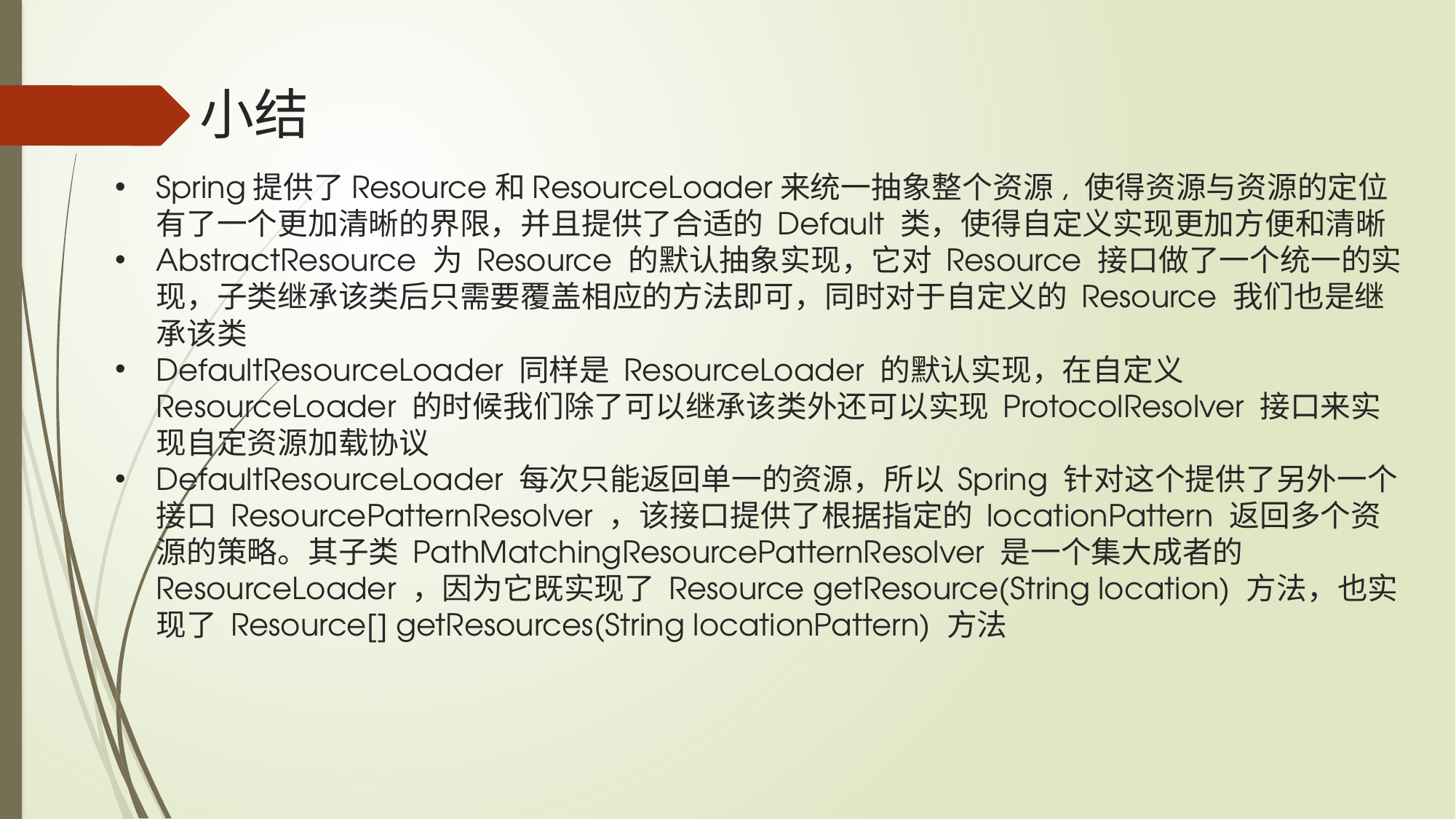

小结
Spring提供了Resource和ResourceLoader来统一抽象整个资源, 使得资源与资源的定位有了一个更加清晰的界限，并且提供了合适的 Default 类，使得自定义实现更加方便和清晰
AbstractResource 为 Resource 的默认抽象实现，它对 Resource 接口做了一个统一的实现，子类继承该类后只需要覆盖相应的方法即可，同时对于自定义的 Resource 我们也是继承该类
DefaultResourceLoader 同样是 ResourceLoader 的默认实现，在自定义 ResourceLoader 的时候我们除了可以继承该类外还可以实现 ProtocolResolver 接口来实现自定资源加载协议
DefaultResourceLoader 每次只能返回单一的资源，所以 Spring 针对这个提供了另外一个接口 ResourcePatternResolver ，该接口提供了根据指定的 locationPattern 返回多个资源的策略。其子类 PathMatchingResourcePatternResolver 是一个集大成者的 ResourceLoader ，因为它既实现了 Resource getResource(String location) 方法，也实现了 Resource[] getResources(String locationPattern) 方法